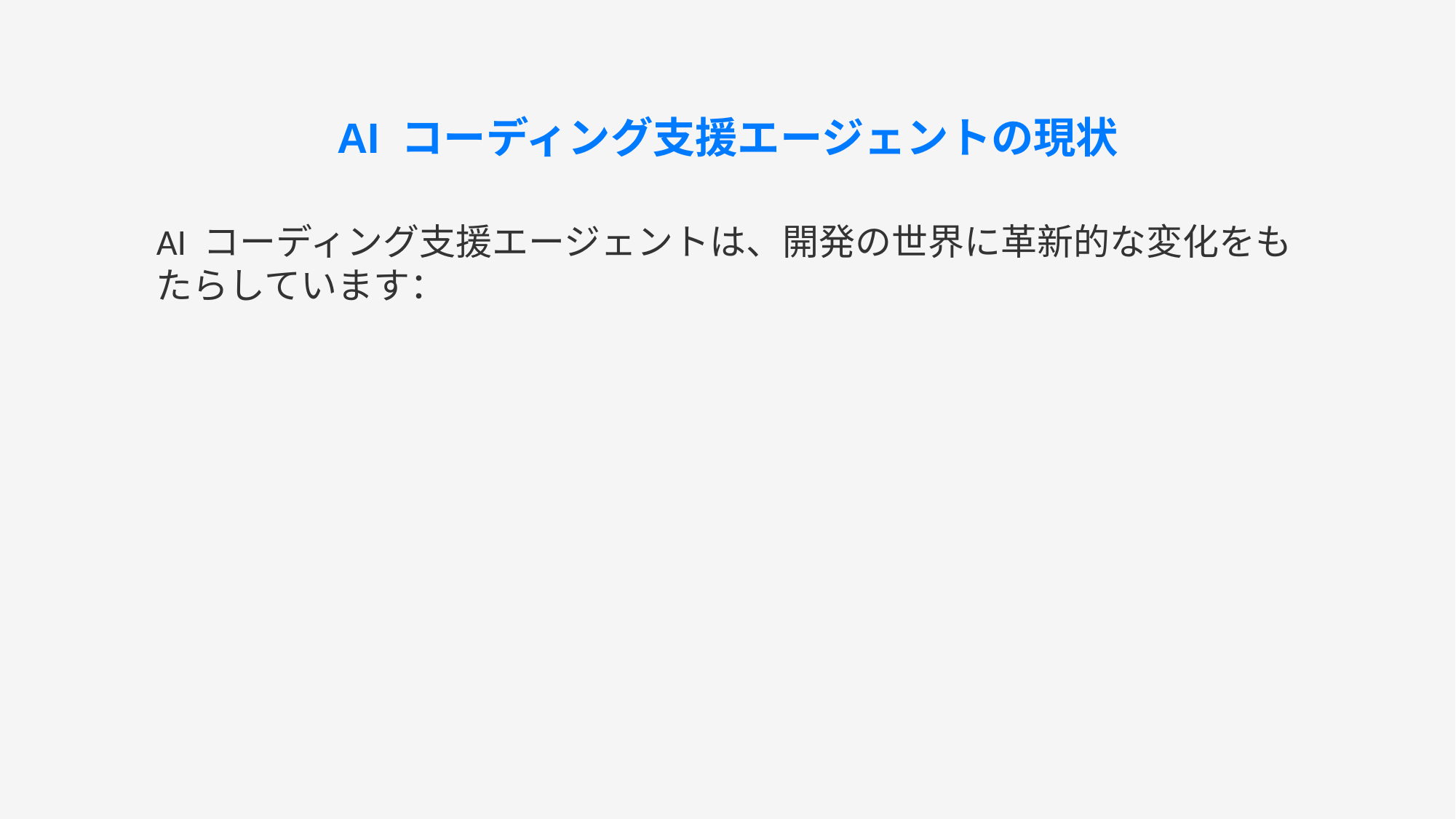

AI コーディング支援エージェントの現状
AI コーディング支援エージェントは、開発の世界に革新的な変化をもたらしています：